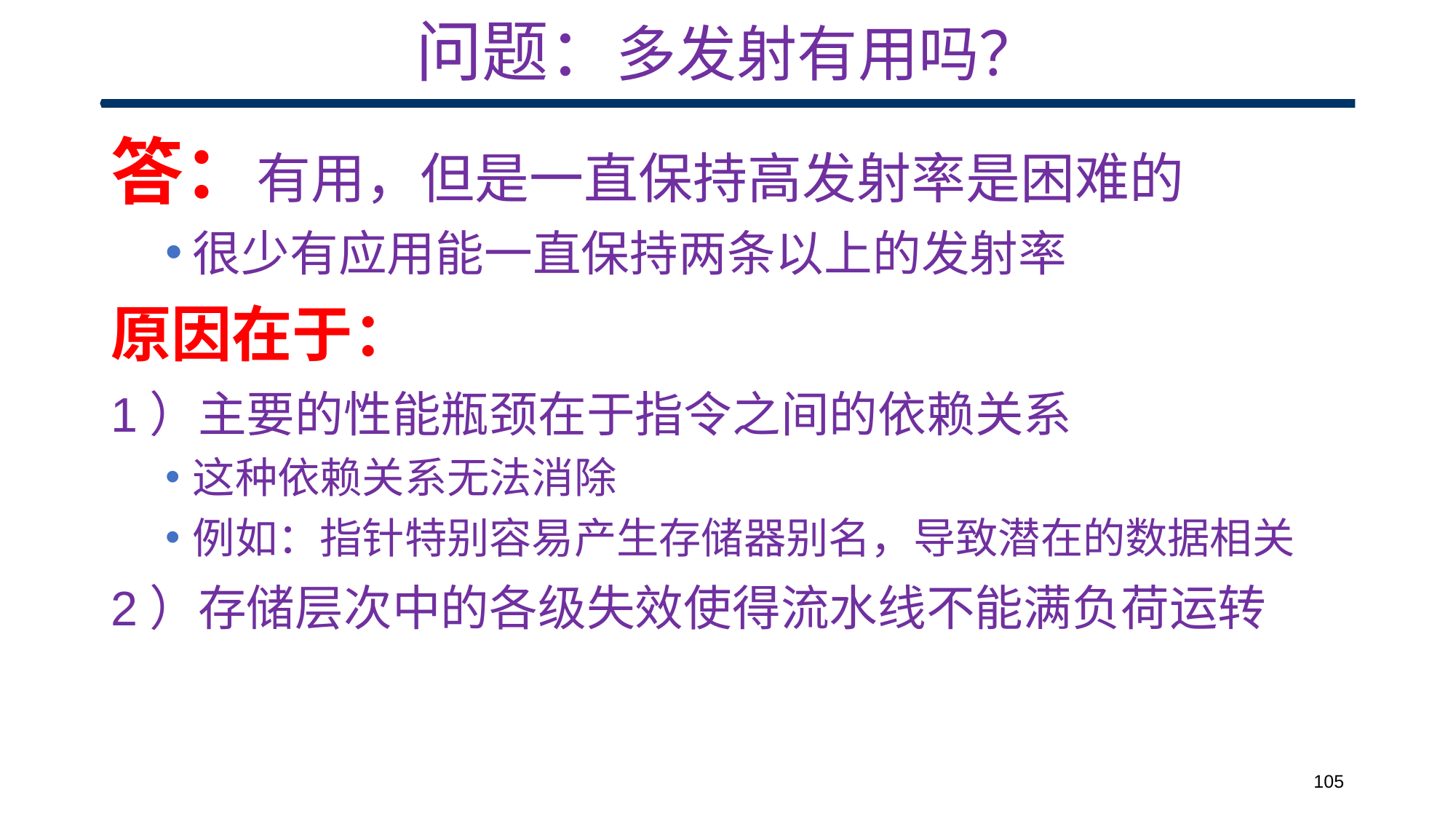

# 问题：多发射有用吗？
答：有用，但是一直保持高发射率是困难的
很少有应用能一直保持两条以上的发射率
原因在于：
1）主要的性能瓶颈在于指令之间的依赖关系
这种依赖关系无法消除
例如：指针特别容易产生存储器别名，导致潜在的数据相关
2）存储层次中的各级失效使得流水线不能满负荷运转
105